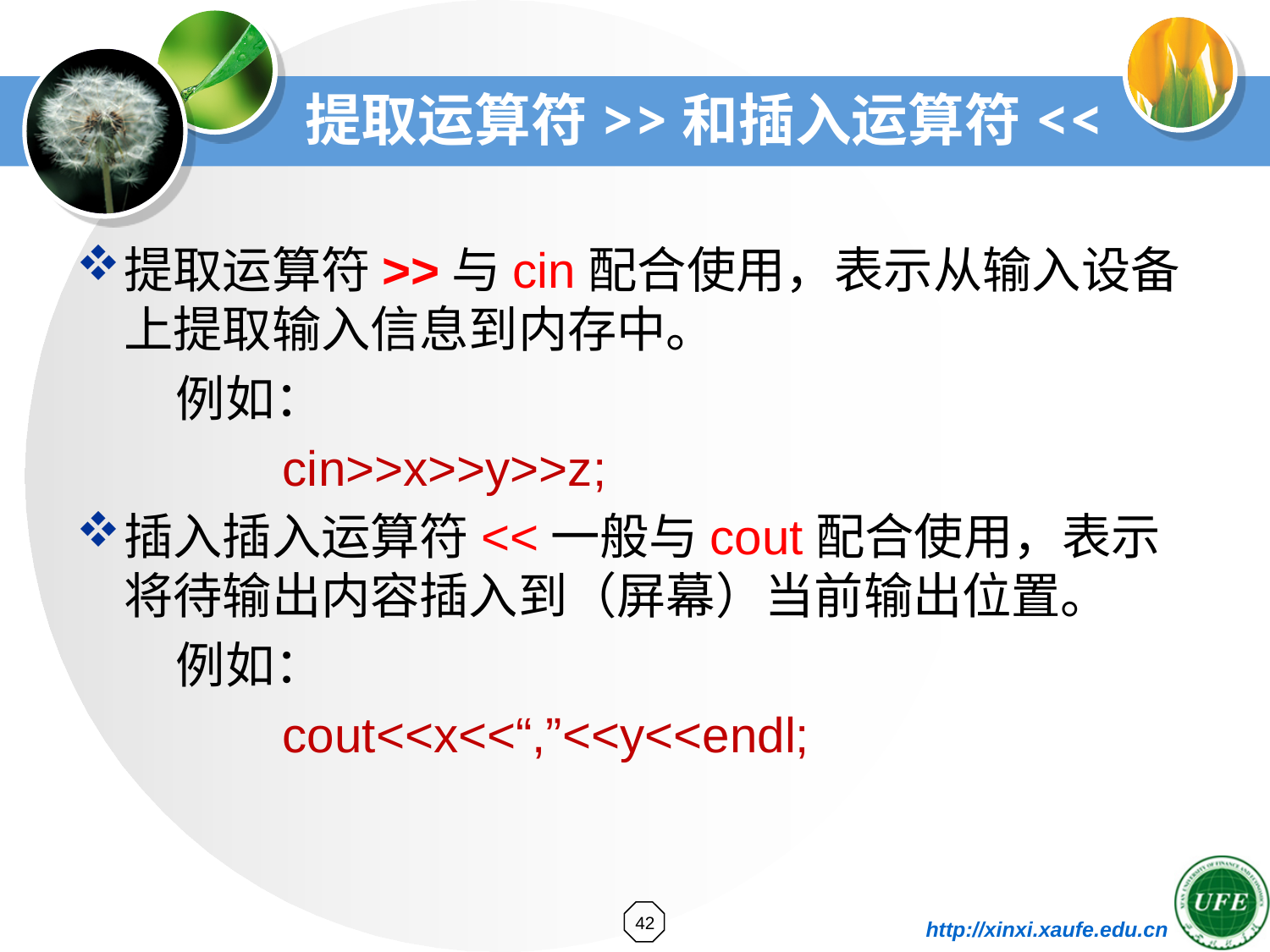

# 提取运算符>>和插入运算符<<
提取运算符>>与cin配合使用，表示从输入设备上提取输入信息到内存中。
        例如：
               cin>>x>>y>>z;
插入插入运算符<<一般与cout配合使用，表示将待输出内容插入到（屏幕）当前输出位置。
        例如：
               cout<<x<<“,”<<y<<endl;
42
http://xinxi.xaufe.edu.cn